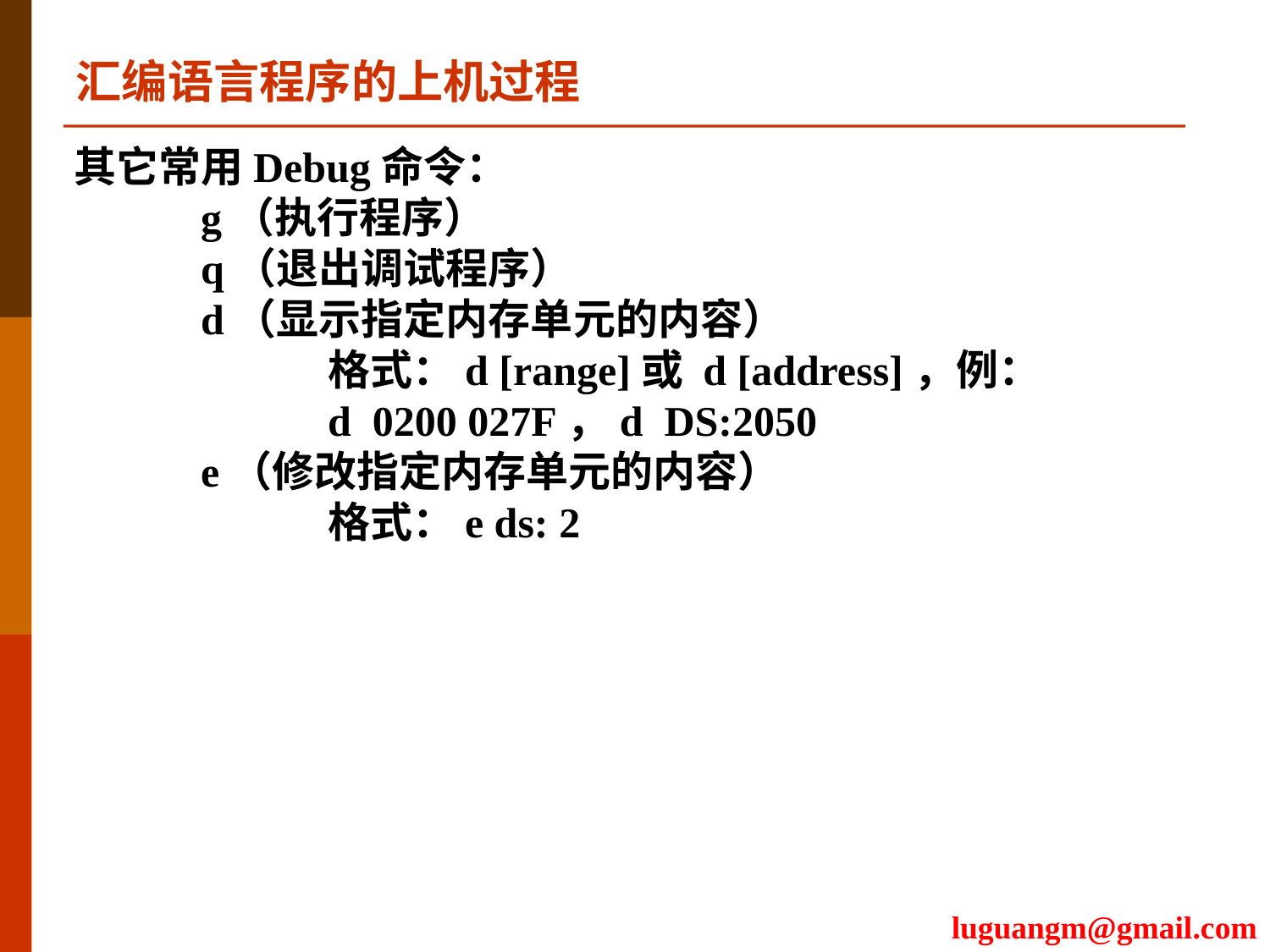

汇编语言程序的上机过程
其它常用Debug命令：
	g（执行程序）
	q（退出调试程序）
	d（显示指定内存单元的内容）
		格式：d [range]或 d [address]，例：
		d  0200 027F，d  DS:2050
	e（修改指定内存单元的内容）
		格式：e ds: 2